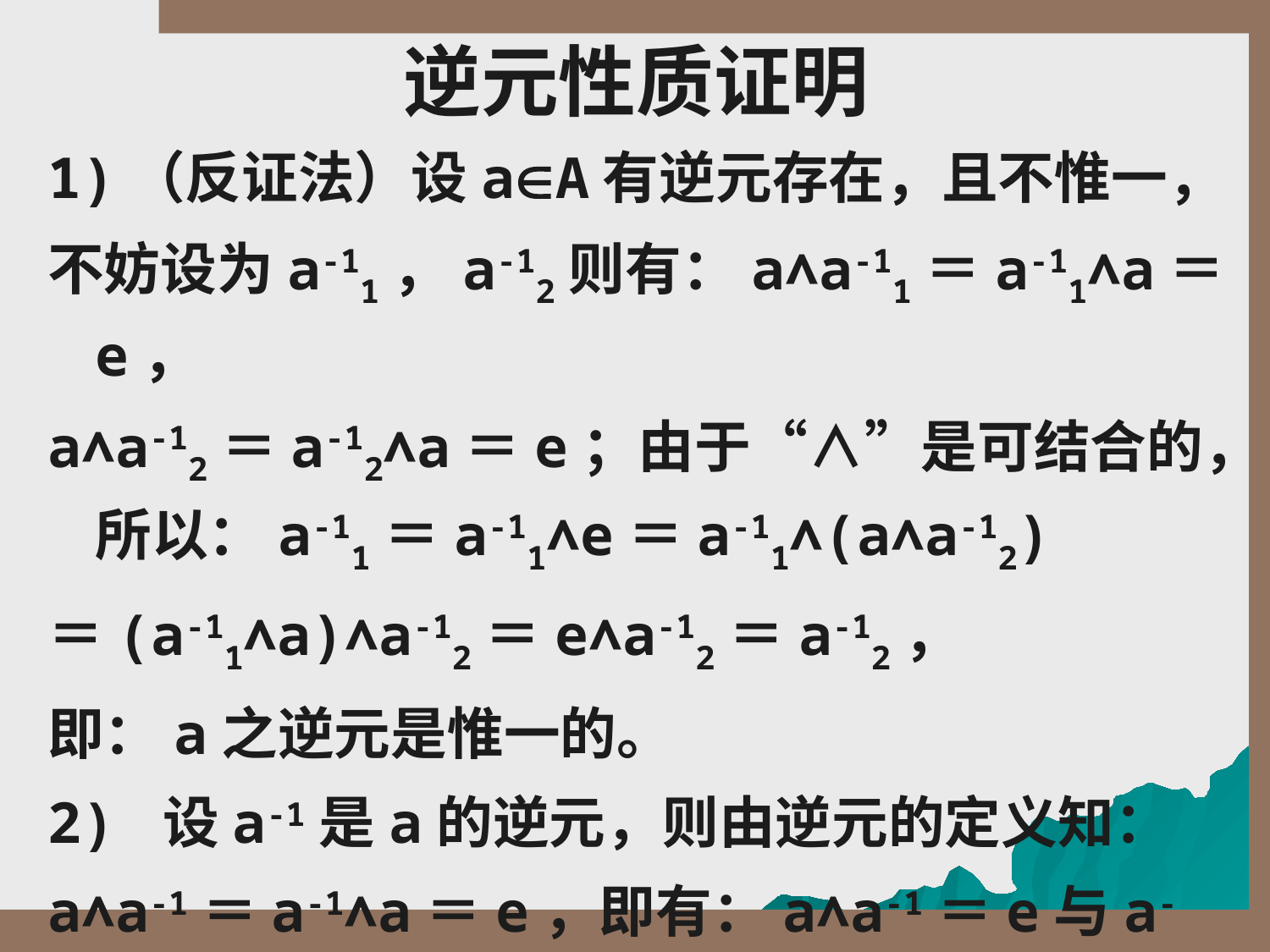

# 逆元性质证明
1)（反证法）设a∈A有逆元存在，且不惟一，
不妨设为a-11，a-12则有：a∧a-11＝a-11∧a＝e，
a∧a-12＝a-12∧a＝e；由于“∧”是可结合的，所以：a-11＝a-11∧e＝a-11∧(a∧a-12)
＝(a-11∧a)∧a-12＝e∧a-12＝a-12，
即：a之逆元是惟一的。
2) 设a-1是a的逆元，则由逆元的定义知：
a∧a-1＝a-1∧a＝e，即有：a∧a-1＝e与a-1∧a＝
e，所以：a-1既是a的左逆元，又是a的右逆元。
28